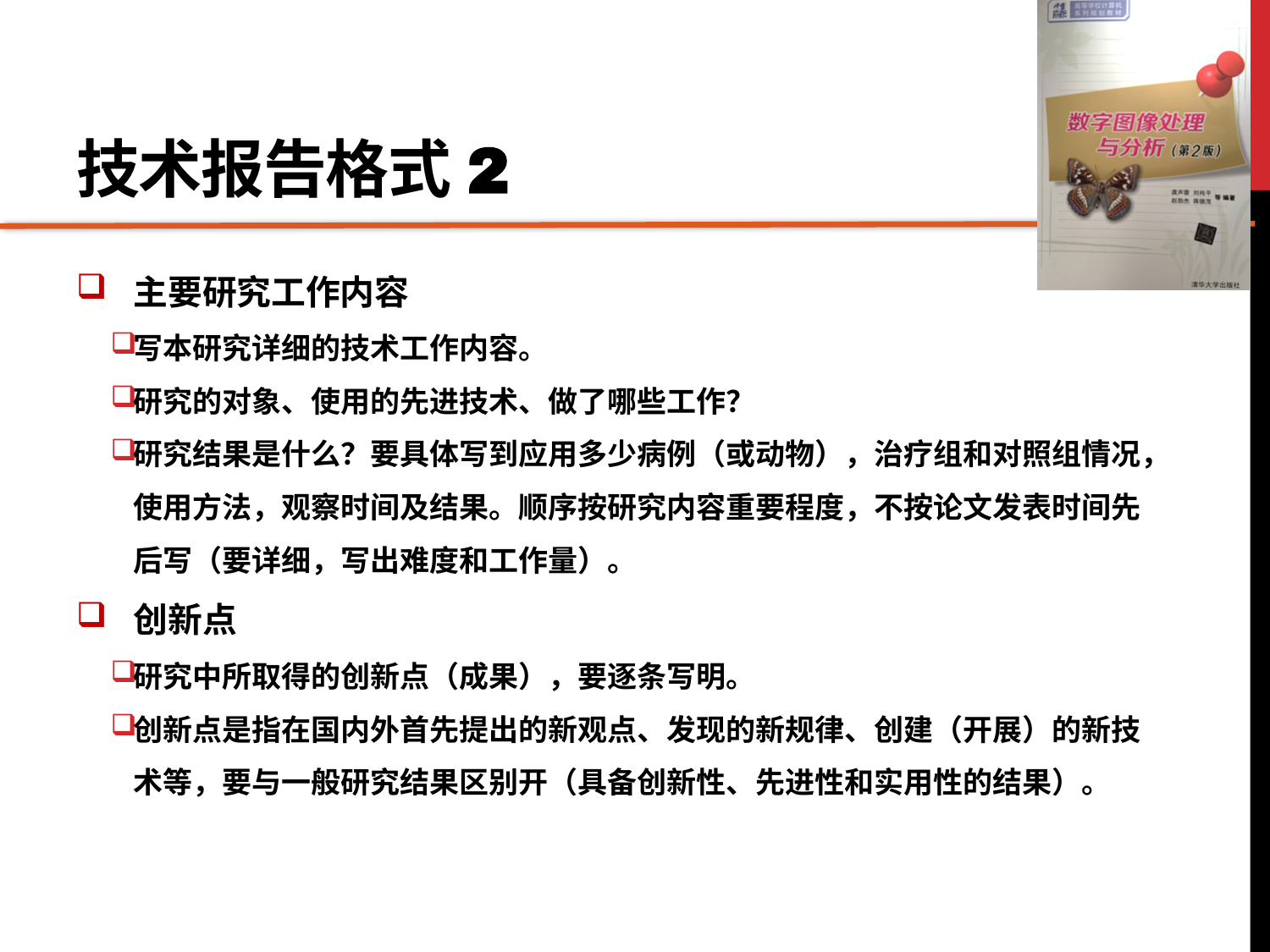

# 技术报告格式2
主要研究工作内容
写本研究详细的技术工作内容。
研究的对象、使用的先进技术、做了哪些工作？
研究结果是什么？要具体写到应用多少病例（或动物），治疗组和对照组情况，使用方法，观察时间及结果。顺序按研究内容重要程度，不按论文发表时间先后写（要详细，写出难度和工作量）。
创新点
研究中所取得的创新点（成果），要逐条写明。
创新点是指在国内外首先提出的新观点、发现的新规律、创建（开展）的新技术等，要与一般研究结果区别开（具备创新性、先进性和实用性的结果）。